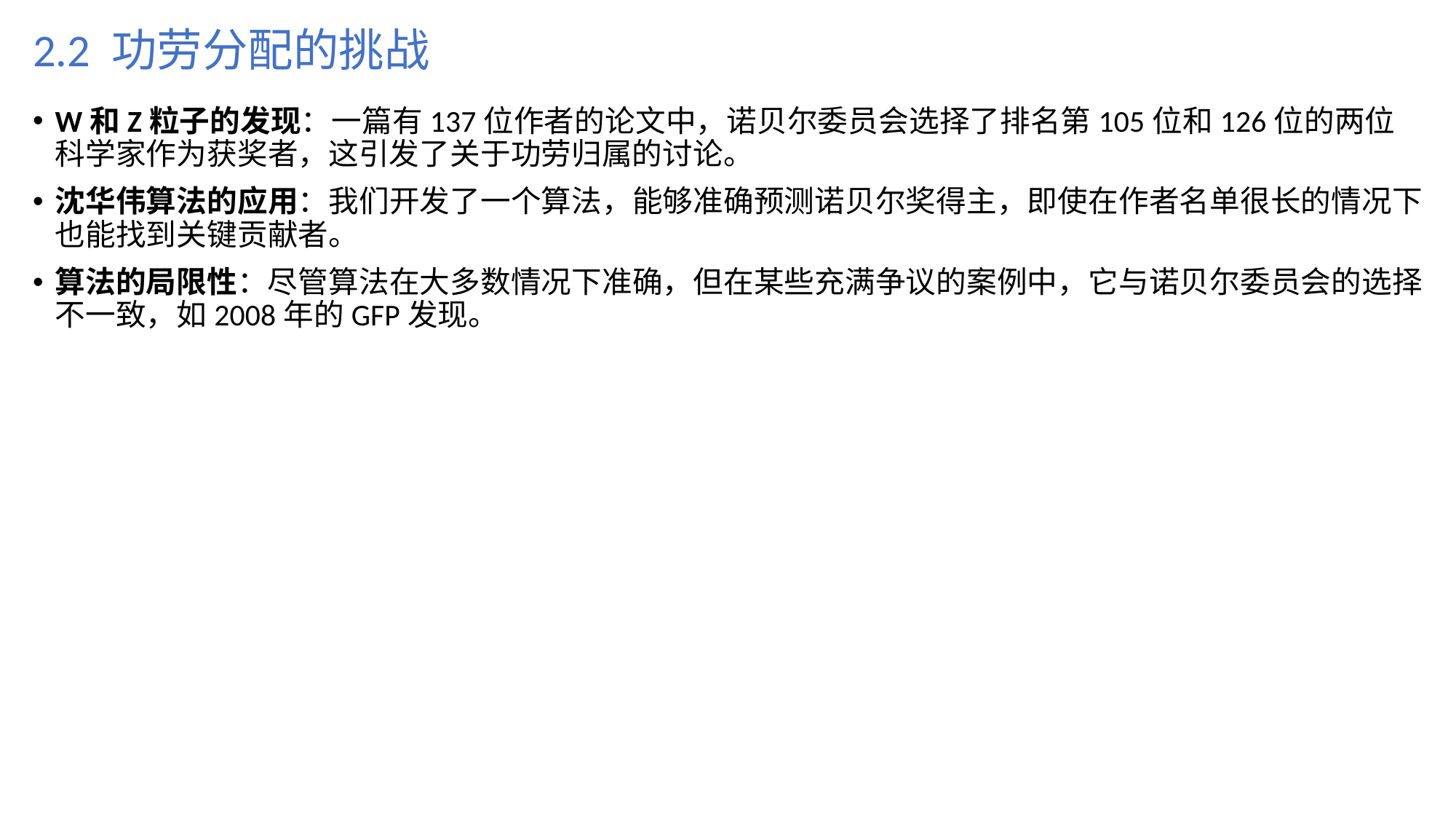

# 2.2 功劳分配的挑战
W和Z粒子的发现：一篇有137位作者的论文中，诺贝尔委员会选择了排名第105位和126位的两位科学家作为获奖者，这引发了关于功劳归属的讨论。
沈华伟算法的应用：我们开发了一个算法，能够准确预测诺贝尔奖得主，即使在作者名单很长的情况下也能找到关键贡献者。
算法的局限性：尽管算法在大多数情况下准确，但在某些充满争议的案例中，它与诺贝尔委员会的选择不一致，如2008年的GFP发现。